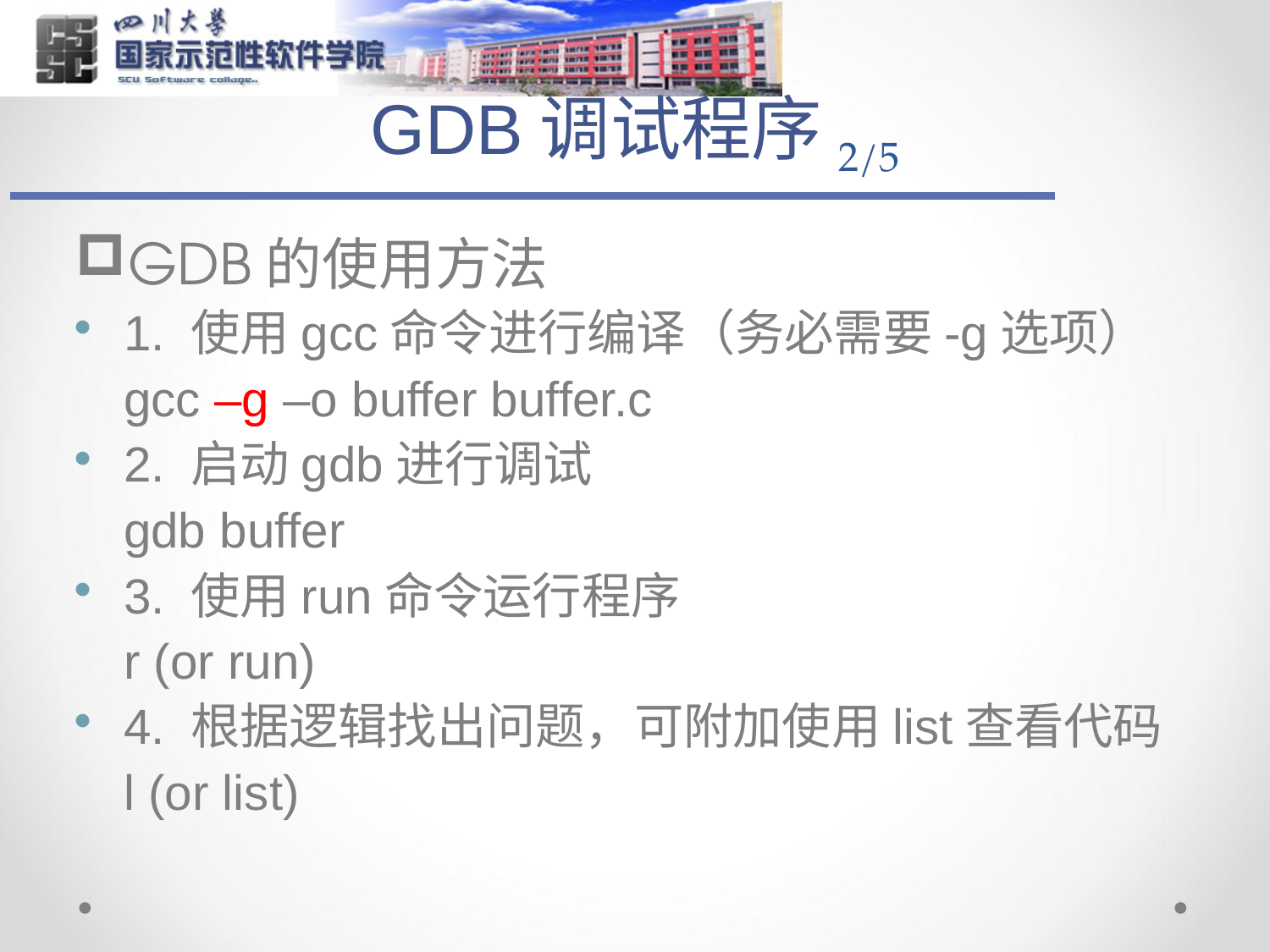

# GDB调试程序2/5
GDB的使用方法
1. 使用gcc命令进行编译（务必需要-g选项）
	gcc –g –o buffer buffer.c
2. 启动gdb进行调试
	gdb buffer
3. 使用run命令运行程序
	r (or run)
4. 根据逻辑找出问题，可附加使用list查看代码
	l (or list)